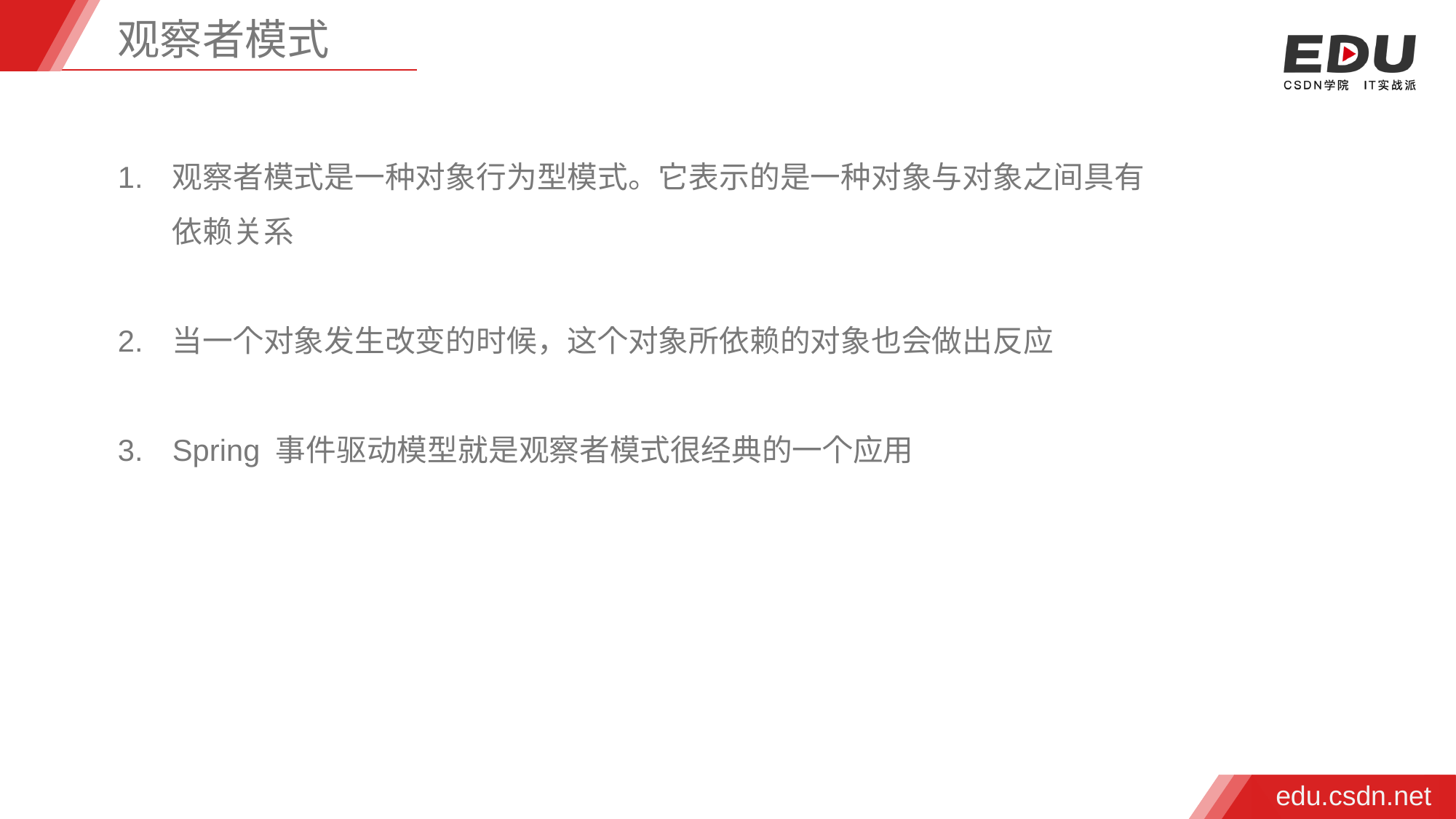

观察者模式
观察者模式是一种对象行为型模式。它表示的是一种对象与对象之间具有依赖关系

当一个对象发生改变的时候，这个对象所依赖的对象也会做出反应

Spring 事件驱动模型就是观察者模式很经典的一个应用
edu.csdn.net